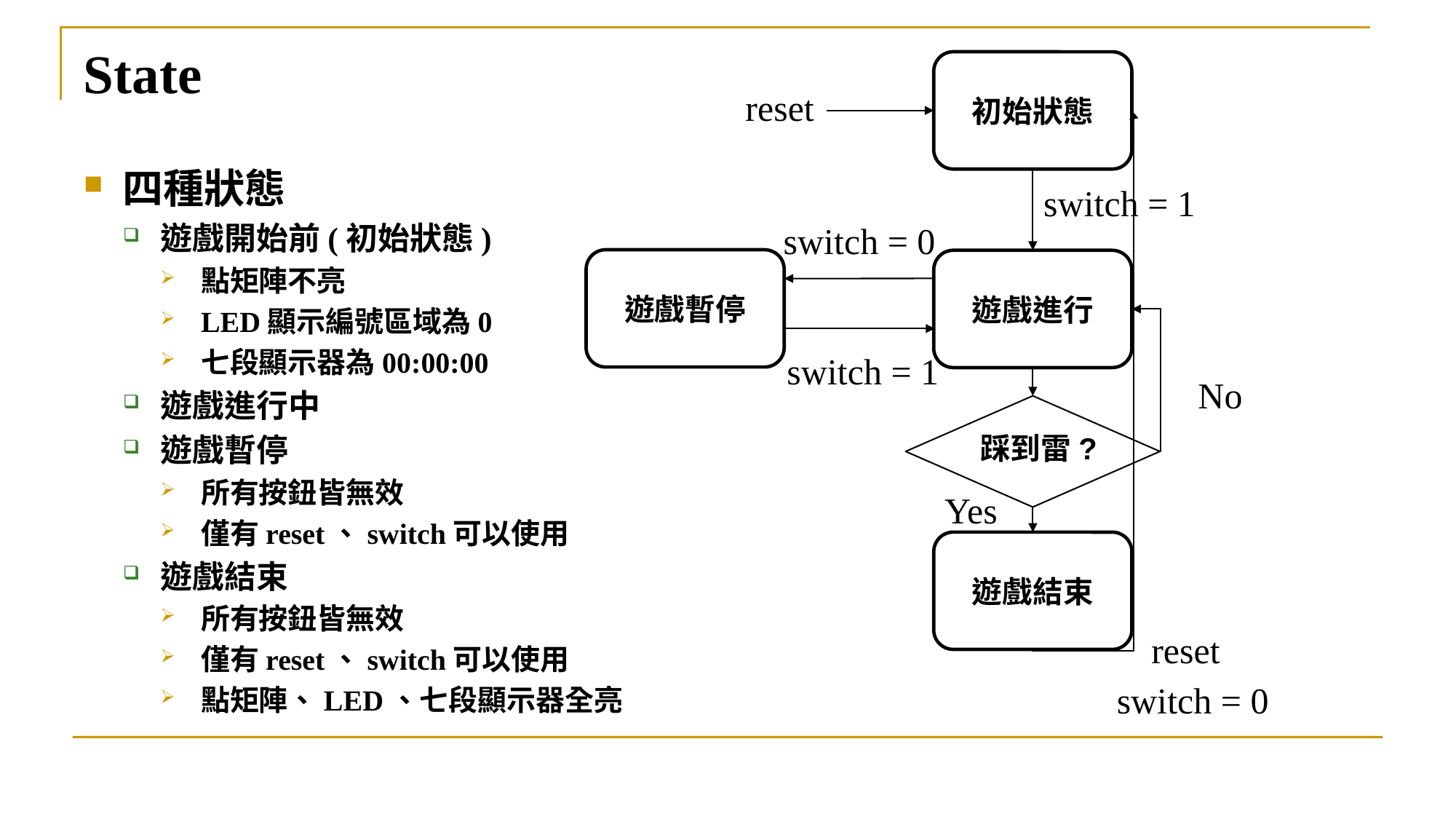

# State
初始狀態
reset
switch = 1
switch = 0
遊戲暫停
遊戲進行
switch = 1
No
踩到雷?
Yes
遊戲結束
reset
switch = 0
四種狀態
遊戲開始前(初始狀態)
點矩陣不亮
LED顯示編號區域為0
七段顯示器為00:00:00
遊戲進行中
遊戲暫停
所有按鈕皆無效
僅有reset、switch可以使用
遊戲結束
所有按鈕皆無效
僅有reset、switch可以使用
點矩陣、LED、七段顯示器全亮